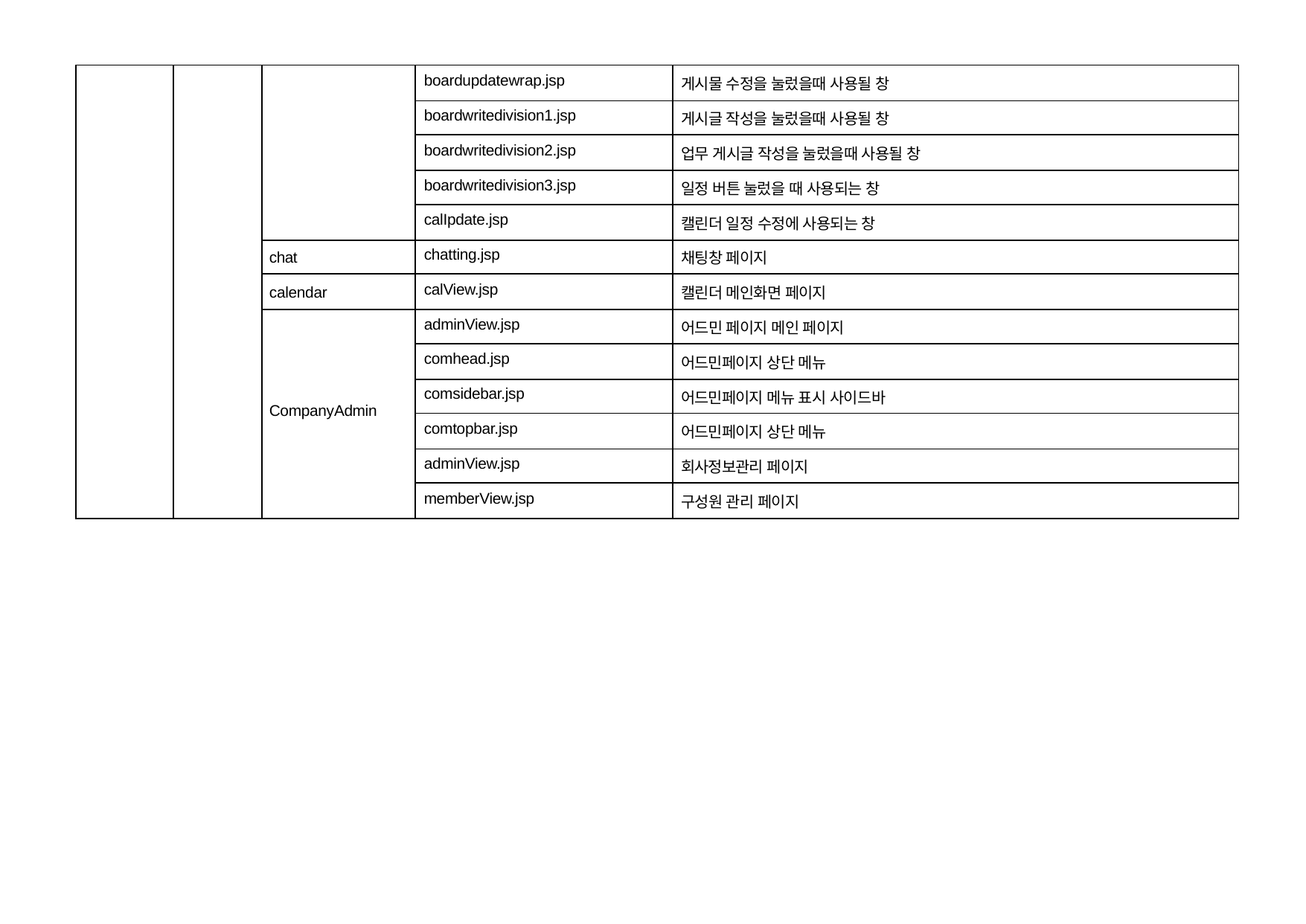

|  |  |  | boardupdatewrap.jsp | 게시물 수정을 눌렀을때 사용될 창 |
| --- | --- | --- | --- | --- |
|  |  |  | boardwritedivision1.jsp | 게시글 작성을 눌렀을때 사용될 창 |
|  |  |  | boardwritedivision2.jsp | 업무 게시글 작성을 눌렀을때 사용될 창 |
|  |  |  | boardwritedivision3.jsp | 일정 버튼 눌렀을 때 사용되는 창 |
|  |  |  | calIpdate.jsp | 캘린더 일정 수정에 사용되는 창 |
|  |  | chat | chatting.jsp | 채팅창 페이지 |
|  |  | calendar | calView.jsp | 캘린더 메인화면 페이지 |
|  |  | CompanyAdmin | adminView.jsp | 어드민 페이지 메인 페이지 |
|  |  |  | comhead.jsp | 어드민페이지 상단 메뉴 |
|  |  |  | comsidebar.jsp | 어드민페이지 메뉴 표시 사이드바 |
|  |  |  | comtopbar.jsp | 어드민페이지 상단 메뉴 |
|  |  |  | adminView.jsp | 회사정보관리 페이지 |
|  |  |  | memberView.jsp | 구성원 관리 페이지 |